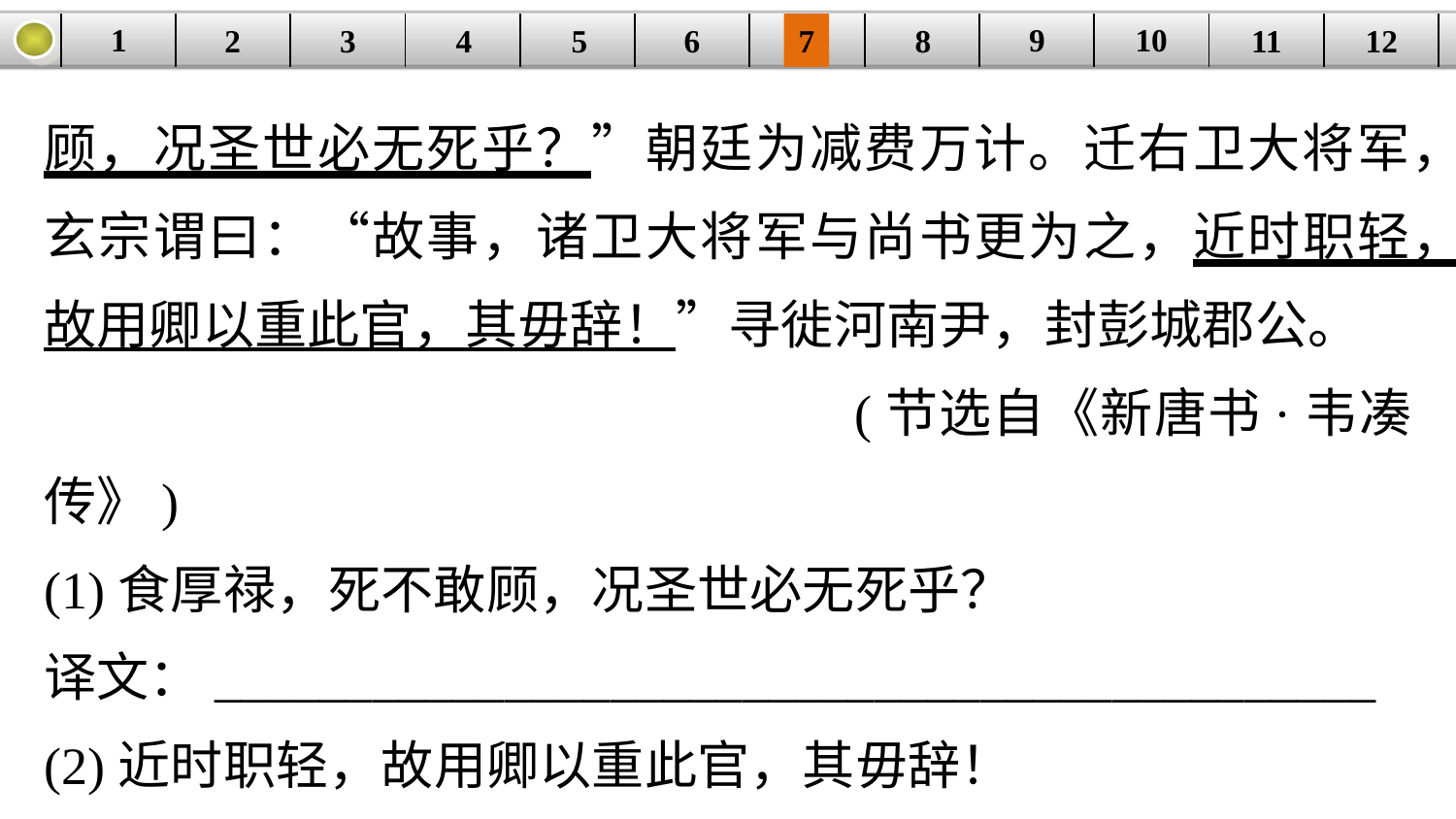

9
10
1
3
4
5
6
8
11
2
12
|  |  |  |  |  |  |  |  |  |  |  |  |
| --- | --- | --- | --- | --- | --- | --- | --- | --- | --- | --- | --- |
7

顾，况圣世必无死乎？”朝廷为减费万计。迁右卫大将军，玄宗谓曰：“故事，诸卫大将军与尚书更为之，近时职轻，故用卿以重此官，其毋辞！”寻徙河南尹，封彭城郡公。
                                                         (节选自《新唐书·韦凑传》)
(1)食厚禄，死不敢顾，况圣世必无死乎？
译文：____________________________________________
(2)近时职轻，故用卿以重此官，其毋辞！
译文：___________________________________________